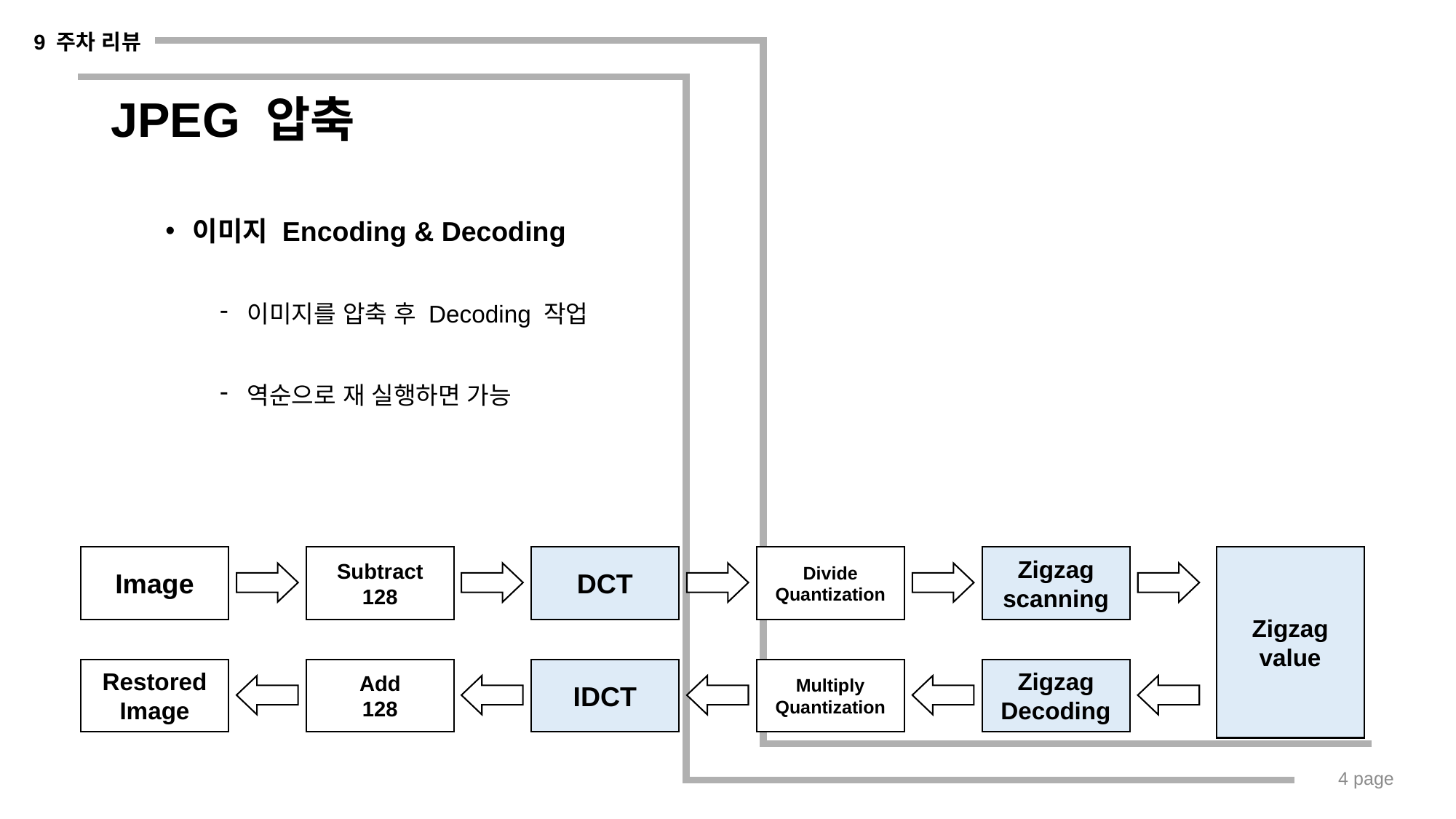

9 주차 리뷰
# JPEG 압축
이미지 Encoding & Decoding

이미지를 압축 후 Decoding 작업

역순으로 재 실행하면 가능
Image
Subtract
128
DCT
Divide
Quantization
Zigzag
scanning
Zigzag
value

Restored
Image
Add
128
IDCT
Multiply
Quantization
Zigzag
Decoding

4 page